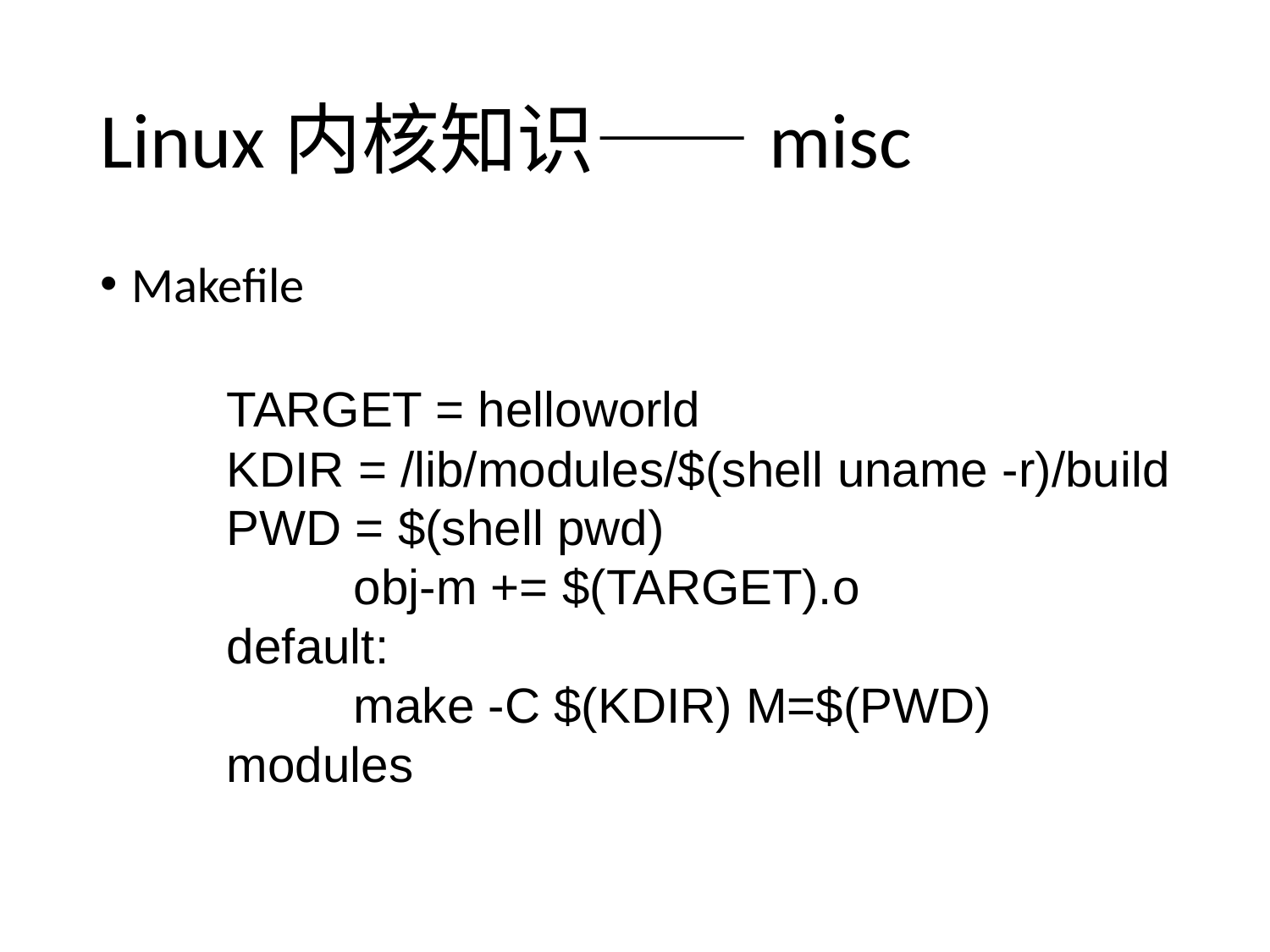

# Linux内核知识——misc
Makefile
TARGET = helloworld
KDIR = /lib/modules/$(shell uname -r)/build
PWD = $(shell pwd)
	obj-m += $(TARGET).o
default:
	make -C $(KDIR) M=$(PWD) modules